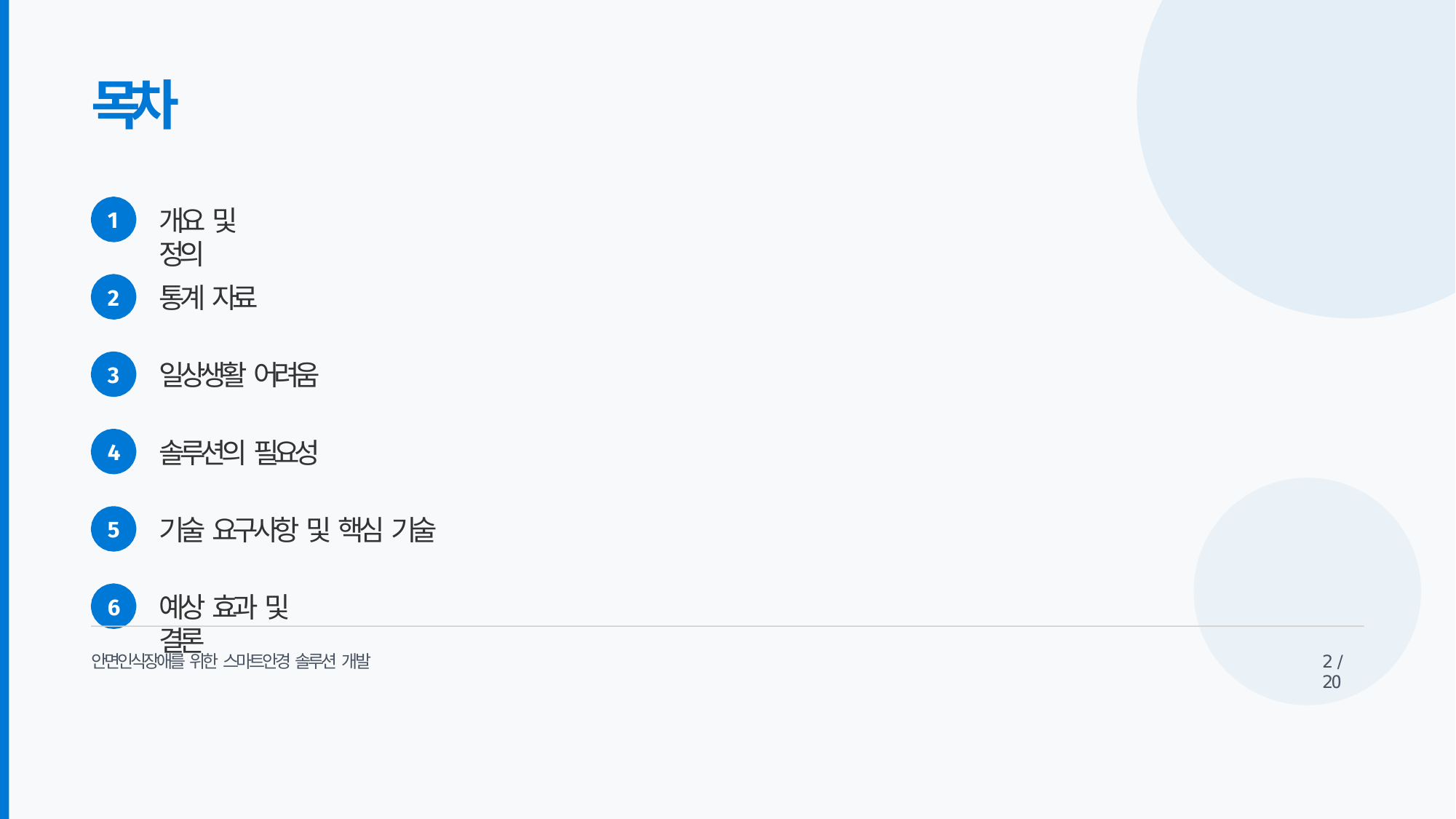

# 목차

개요 및 정의
1

통계 자료
2

일상생활 어려움
3

솔루션의 필요성
4

기술 요구사항 및 핵심 기술
5
예상 효과 및 결론
6

안면인식장애를 위한 스마트안경 솔루션 개발
2 / 20